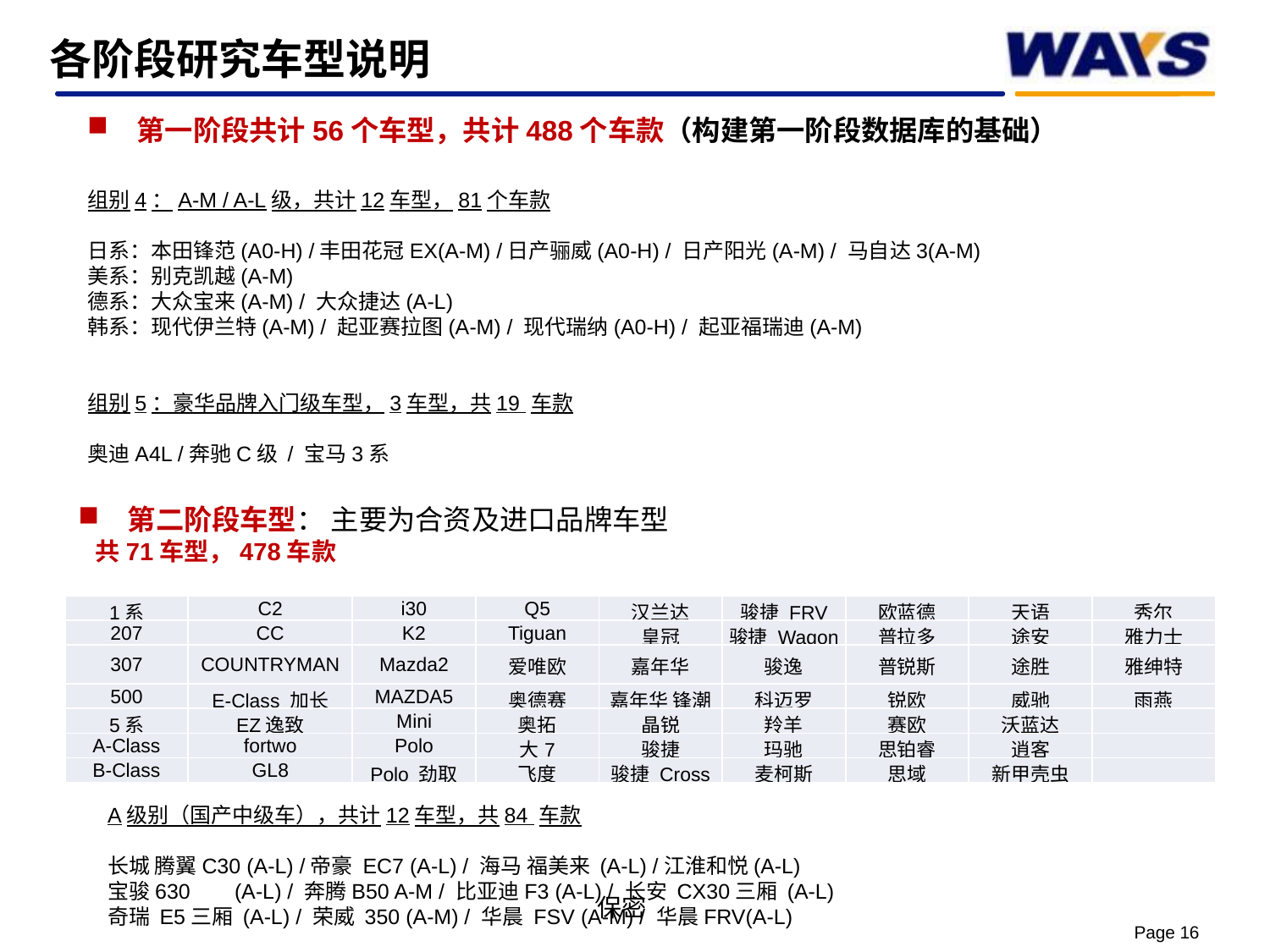

各阶段研究车型说明
  第一阶段共计56个车型，共计488个车款（构建第一阶段数据库的基础）
组别4：A-M / A-L级，共计12车型，81个车款

日系：本田锋范(A0-H) /丰田花冠EX(A-M) /日产骊威(A0-H) / 日产阳光(A-M) / 马自达3(A-M)
美系：别克凯越(A-M)
德系：大众宝来(A-M) / 大众捷达(A-L)
韩系：现代伊兰特(A-M) / 起亚赛拉图(A-M) / 现代瑞纳(A0-H) / 起亚福瑞迪(A-M)

组别5：豪华品牌入门级车型，3车型，共19 车款

奥迪A4L /奔驰C级 / 宝马3系
  第二阶段车型： 主要为合资及进口品牌车型
  共71车型，478车款
| 1系 | C2 | i30 | Q5 | 汉兰达 | 骏捷 FRV | 欧蓝德 | 天语 | 秀尔 |
| --- | --- | --- | --- | --- | --- | --- | --- | --- |
| 207 | CC | K2 | Tiguan | 皇冠 | 骏捷 Wagon | 普拉多 | 途安 | 雅力士 |
| 307 | COUNTRYMAN | Mazda2 | 爱唯欧 | 嘉年华 | 骏逸 | 普锐斯 | 途胜 | 雅绅特 |
| 500 | E-Class 加长 | MAZDA5 | 奥德赛 | 嘉年华 锋潮 | 科迈罗 | 锐欧 | 威驰 | 雨燕 |
| 5系 | EZ逸致 | Mini | 奥拓 | 晶锐 | 羚羊 | 赛欧 | 沃蓝达 |  |
| A-Class | fortwo | Polo | 大7 | 骏捷 | 玛驰 | 思铂睿 | 逍客 |  |
| B-Class | GL8 | Polo 劲取 | 飞度 | 骏捷 Cross | 麦柯斯 | 思域 | 新甲壳虫 |  |
A级别（国产中级车），共计12车型，共84 车款

长城 腾翼C30 (A-L) /帝豪 EC7 (A-L) / 海马 福美来 (A-L) /江淮和悦(A-L)
宝骏630	(A-L) / 奔腾B50 A-M / 比亚迪F3 (A-L) / 长安 CX30三厢 (A-L)
奇瑞 E5三厢 (A-L) / 荣威 350 (A-M) / 华晨 FSV (A-M) / 华晨FRV(A-L)